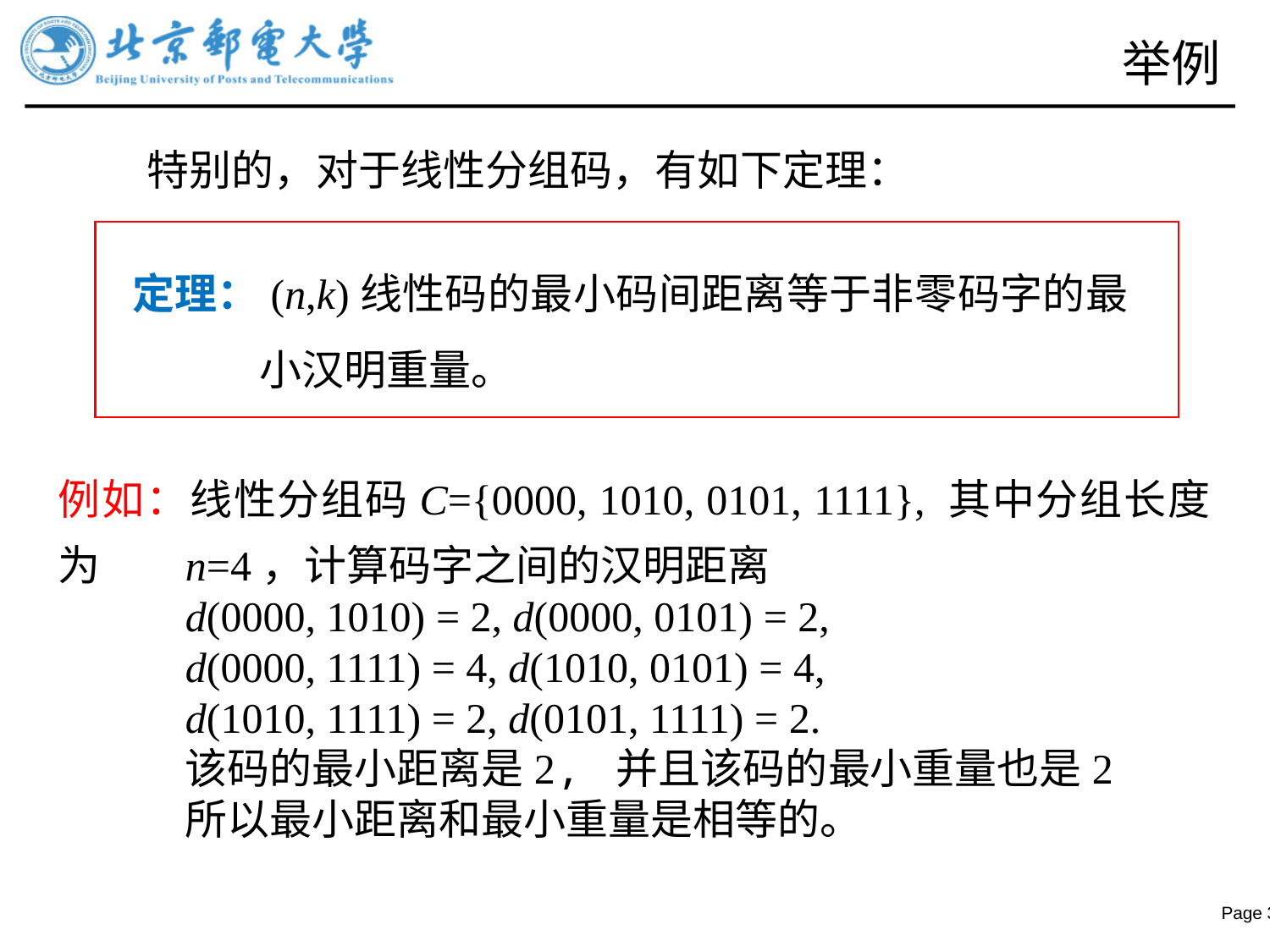

# 举例
特别的，对于线性分组码，有如下定理：

定理：(n,k)线性码的最小码间距离等于非零码字的最	小汉明重量。
例如：线性分组码C={0000, 1010, 0101, 1111}, 其中分组长度为	n=4，计算码字之间的汉明距离
   	d(0000, 1010) = 2, d(0000, 0101) = 2,
   	d(0000, 1111) = 4, d(1010, 0101) = 4,
   	d(1010, 1111) = 2, d(0101, 1111) = 2.
 	该码的最小距离是2, 并且该码的最小重量也是2
 	所以最小距离和最小重量是相等的。